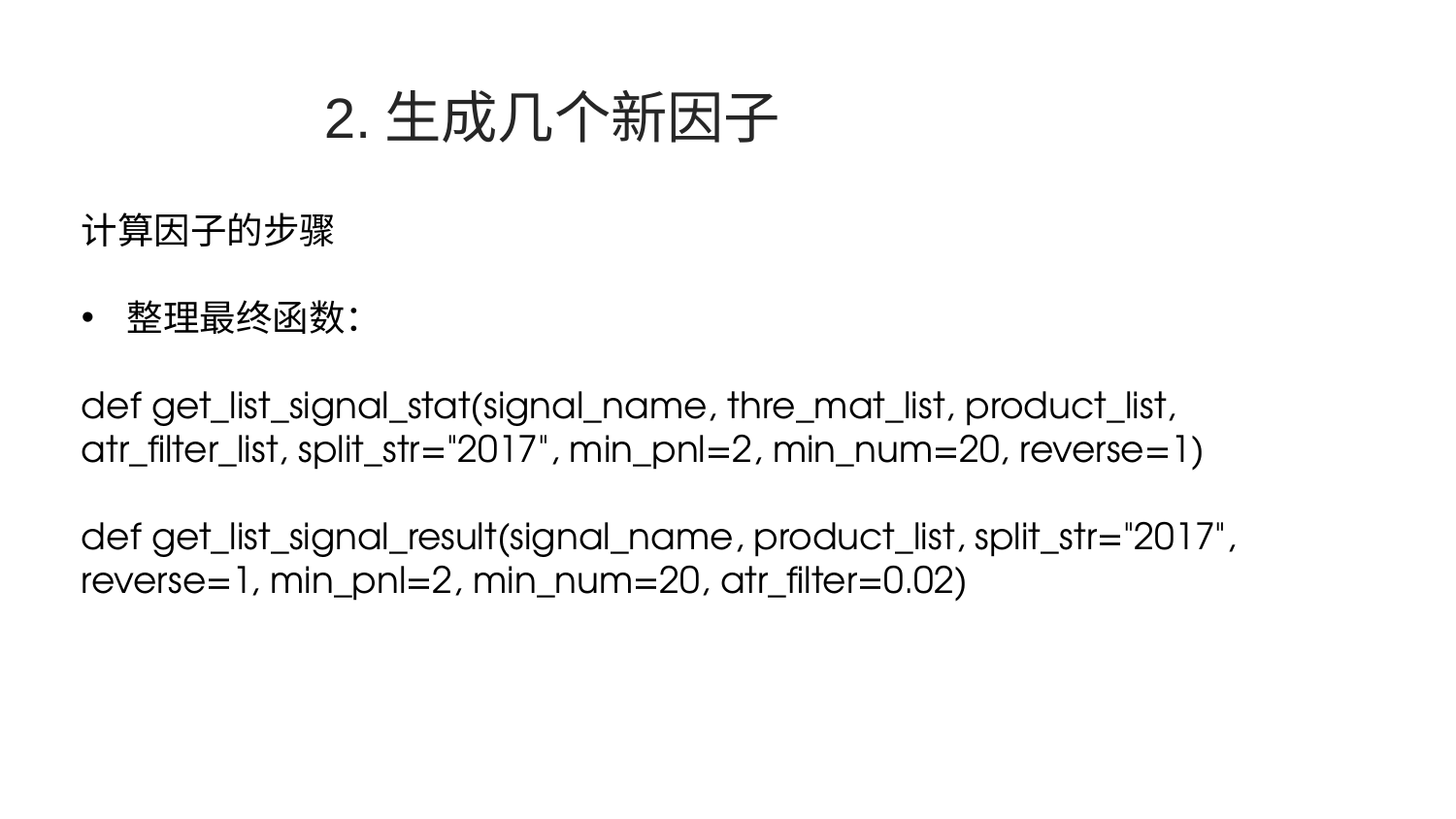

2.生成几个新因子
计算因子的步骤

整理最终函数：

def get_list_signal_stat(signal_name, thre_mat_list, product_list, atr_filter_list, split_str="2017", min_pnl=2, min_num=20, reverse=1)

def get_list_signal_result(signal_name, product_list, split_str="2017", reverse=1, min_pnl=2, min_num=20, atr_filter=0.02)